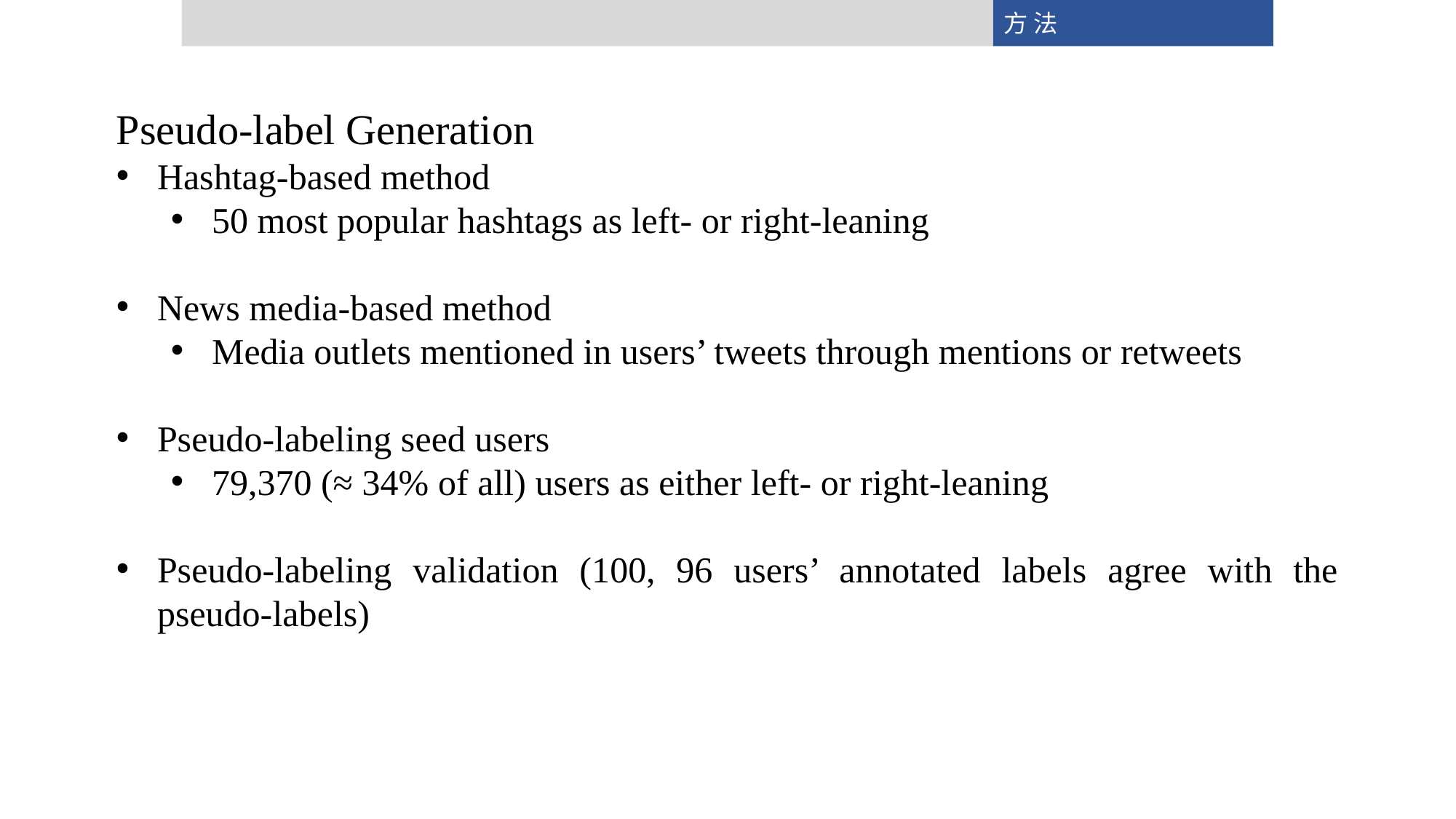

方 法
Pseudo-label Generation
Hashtag-based method
50 most popular hashtags as left- or right-leaning

News media-based method
Media outlets mentioned in users’ tweets through mentions or retweets

Pseudo-labeling seed users
79,370 (≈ 34% of all) users as either left- or right-leaning

Pseudo-labeling validation (100, 96 users’ annotated labels agree with the pseudo-labels)